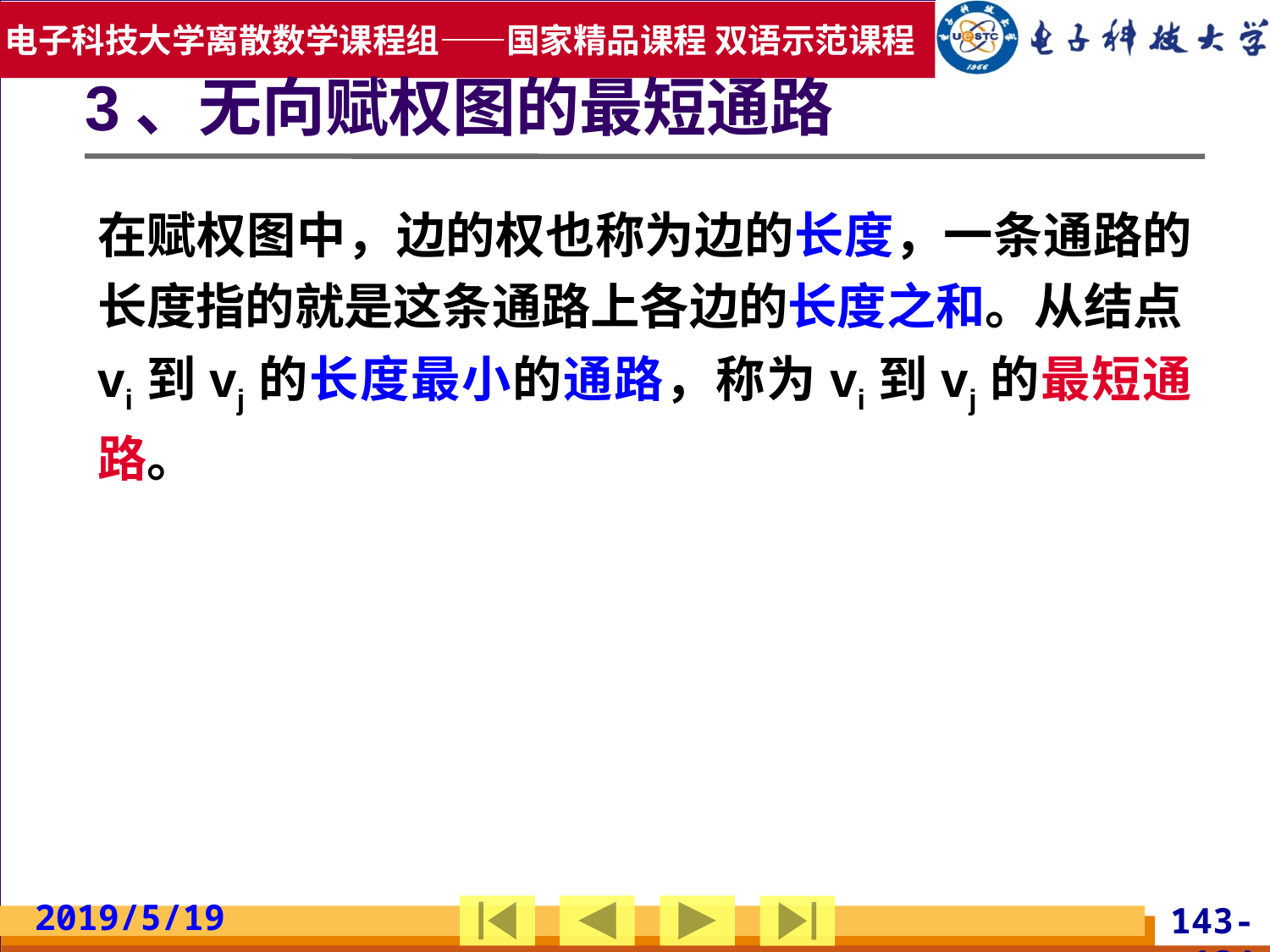

3、无向赋权图的最短通路
在赋权图中，边的权也称为边的长度，一条通路的长度指的就是这条通路上各边的长度之和。从结点vi到vj的长度最小的通路，称为vi到vj的最短通路。
2019/5/19